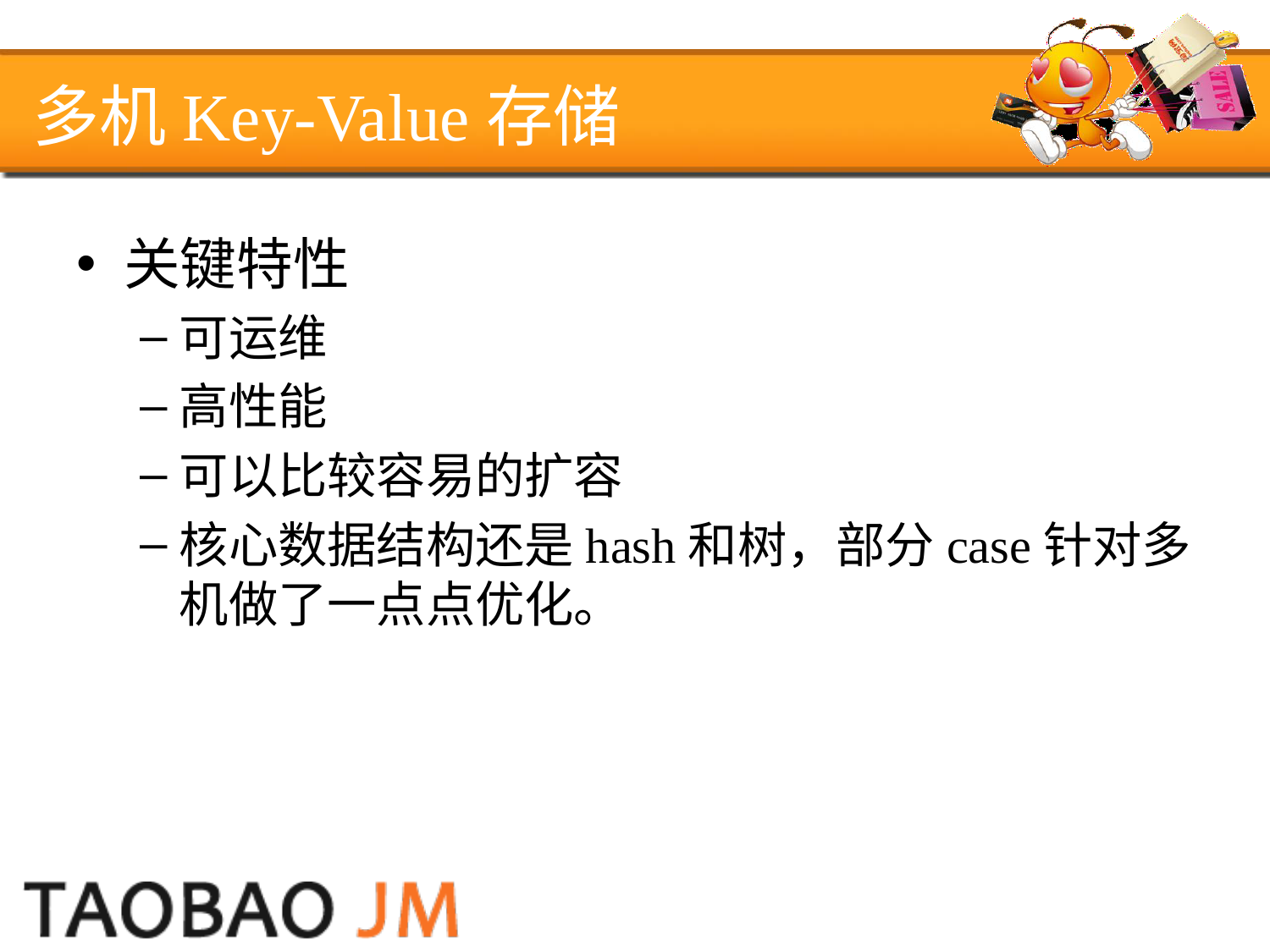

# 多机Key-Value存储
关键特性
可运维
高性能
可以比较容易的扩容
核心数据结构还是hash和树，部分case针对多机做了一点点优化。